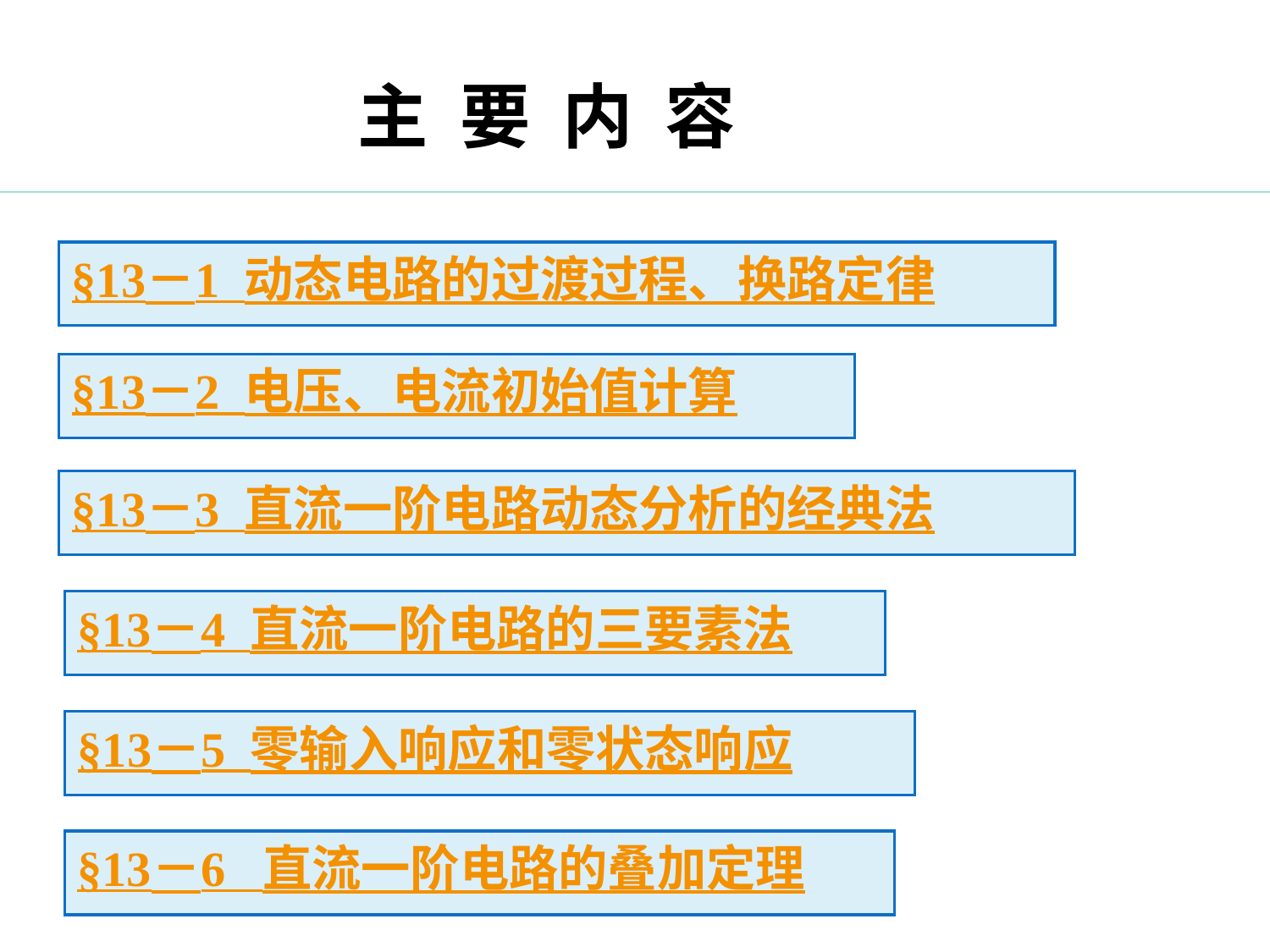

主  要  内  容

§13－1  动态电路的过渡过程、换路定律
§13－2  电压、电流初始值计算
§13－3  直流一阶电路动态分析的经典法
§13－4  直流一阶电路的三要素法
§13－5  零输入响应和零状态响应
§13－6   直流一阶电路的叠加定理